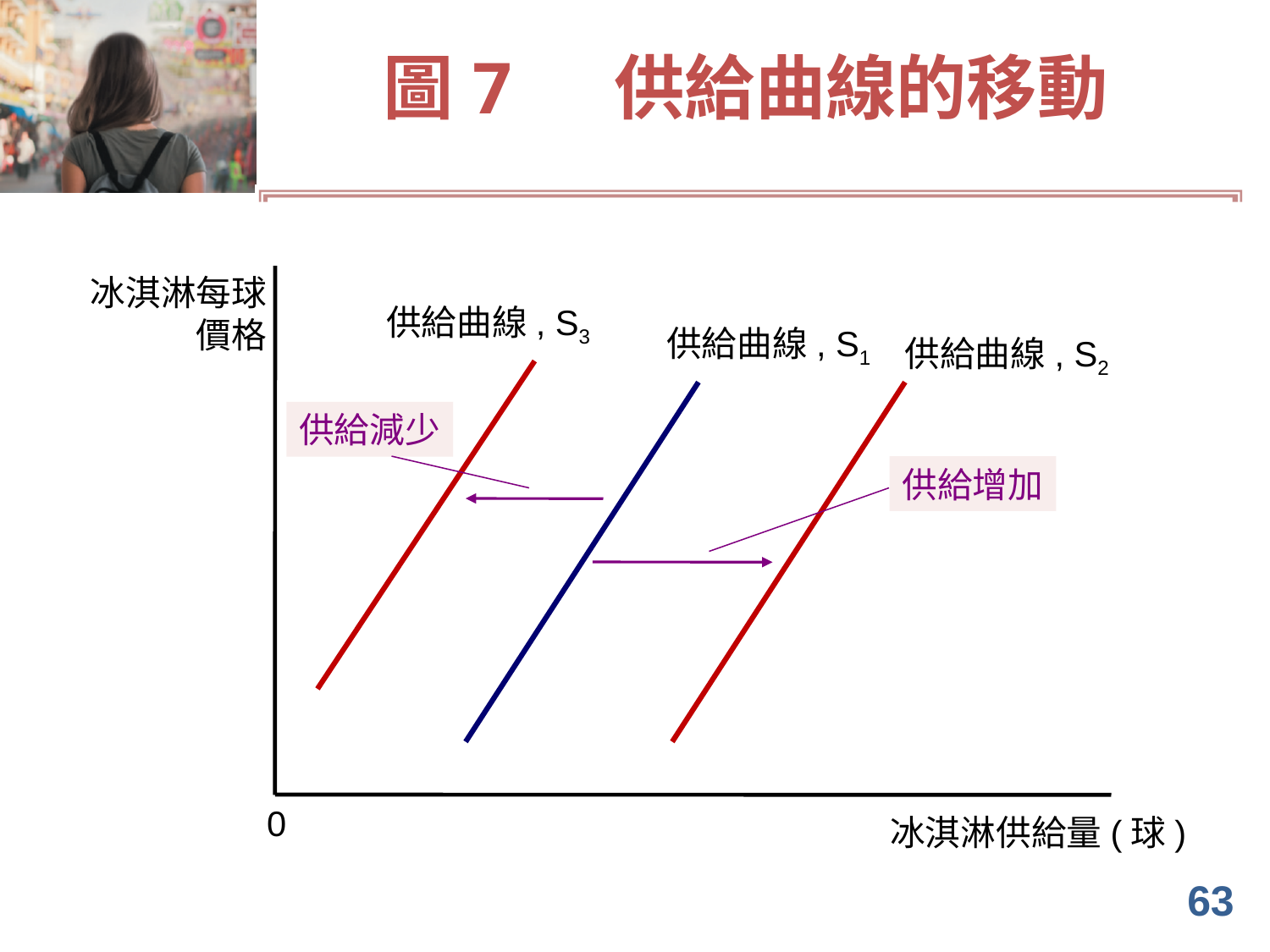

# 圖7  供給曲線的移動
冰淇淋每球價格
`
供給曲線, S3
供給曲線, S1
供給曲線, S2
供給減少
供給增加
0
冰淇淋供給量(球)
63